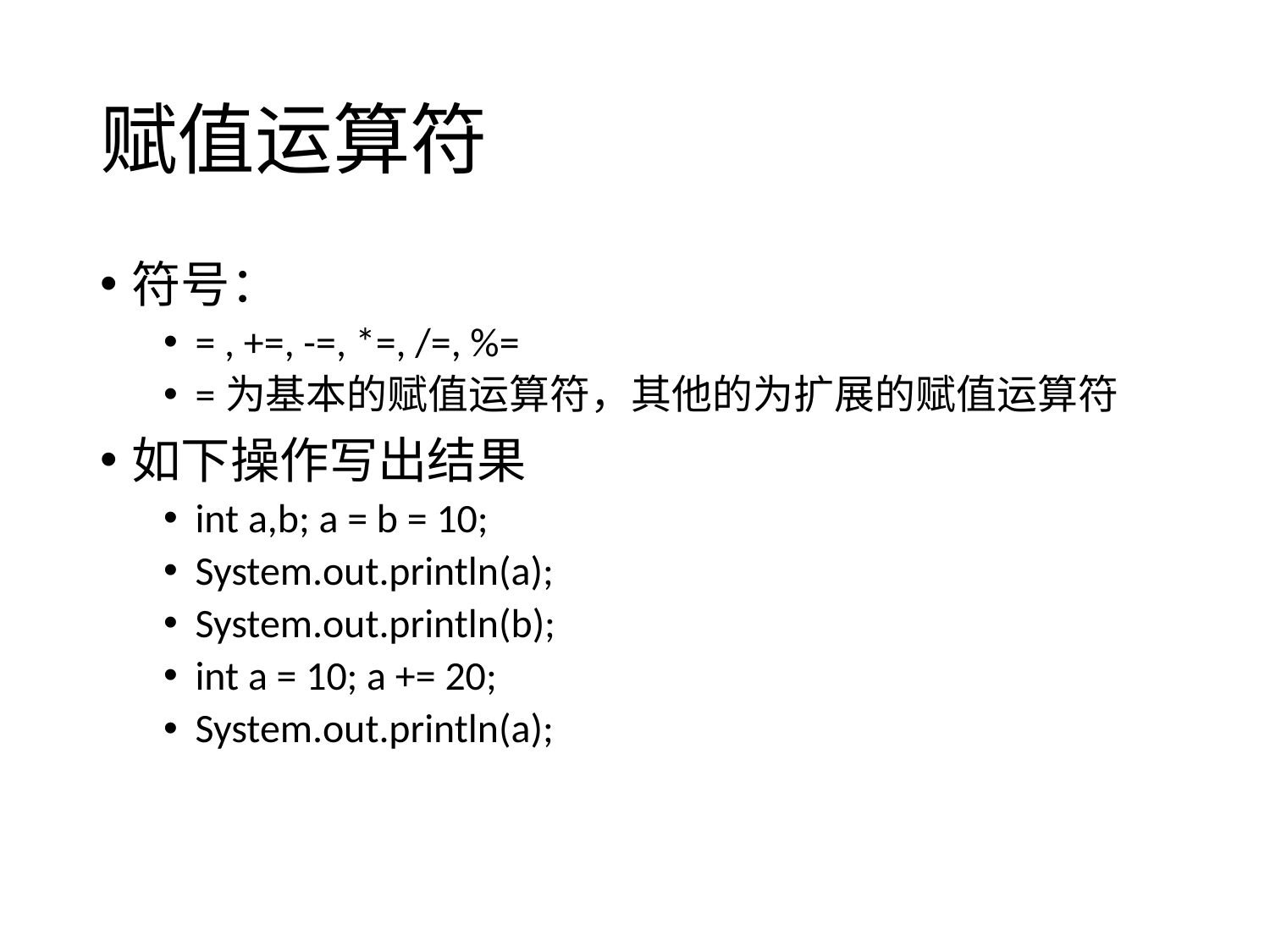

# 赋值运算符
符号：
= , +=, -=, *=, /=, %=
=为基本的赋值运算符，其他的为扩展的赋值运算符
如下操作写出结果
int a,b; a = b = 10;
System.out.println(a);
System.out.println(b);
int a = 10; a += 20;
System.out.println(a);